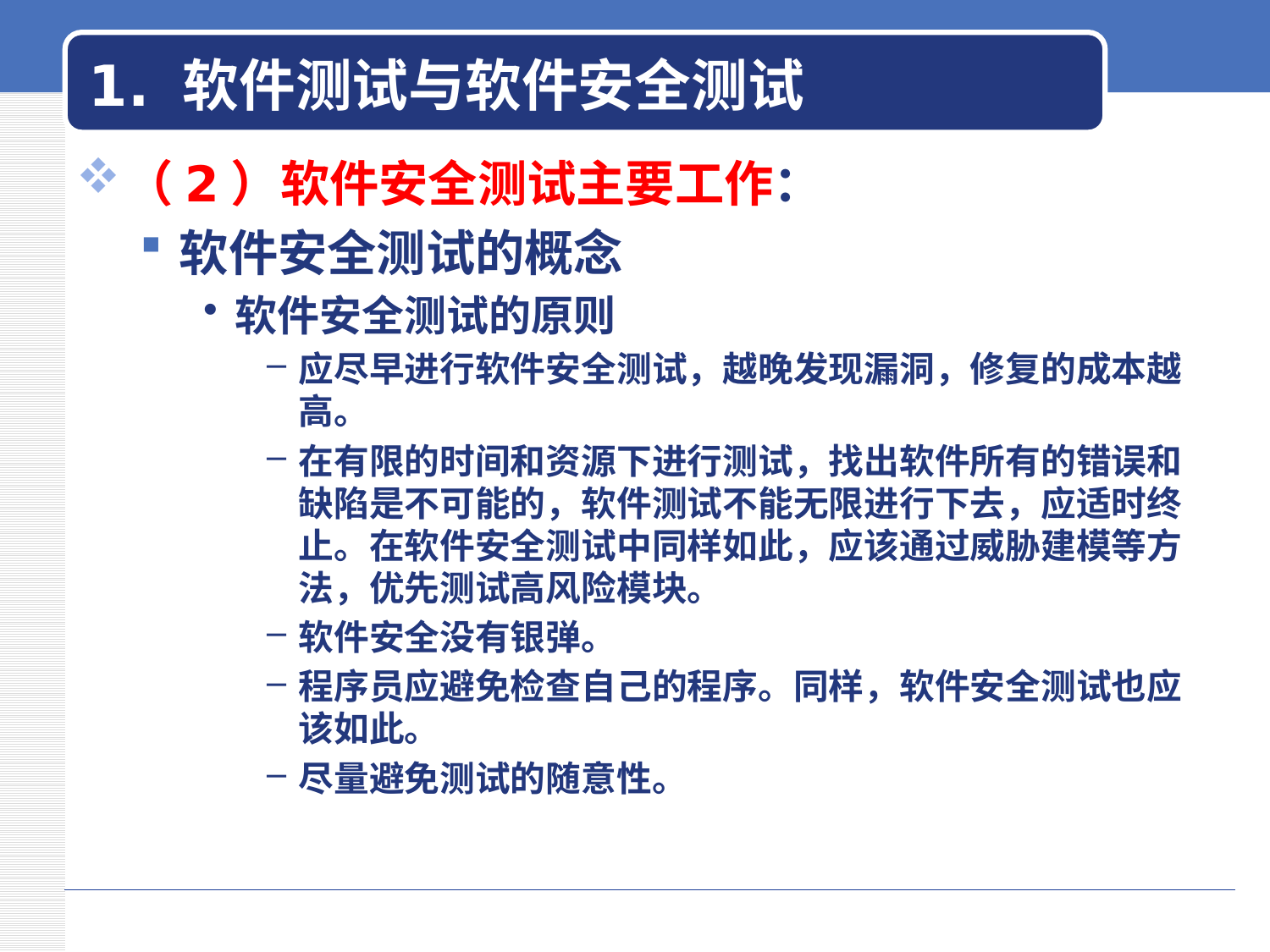

# 1. 软件测试与软件安全测试
（2）软件安全测试主要工作：
软件安全测试的概念
软件安全测试的原则
应尽早进行软件安全测试，越晚发现漏洞，修复的成本越高。
在有限的时间和资源下进行测试，找出软件所有的错误和缺陷是不可能的，软件测试不能无限进行下去，应适时终止。在软件安全测试中同样如此，应该通过威胁建模等方法，优先测试高风险模块。
软件安全没有银弹。
程序员应避免检查自己的程序。同样，软件安全测试也应该如此。
尽量避免测试的随意性。